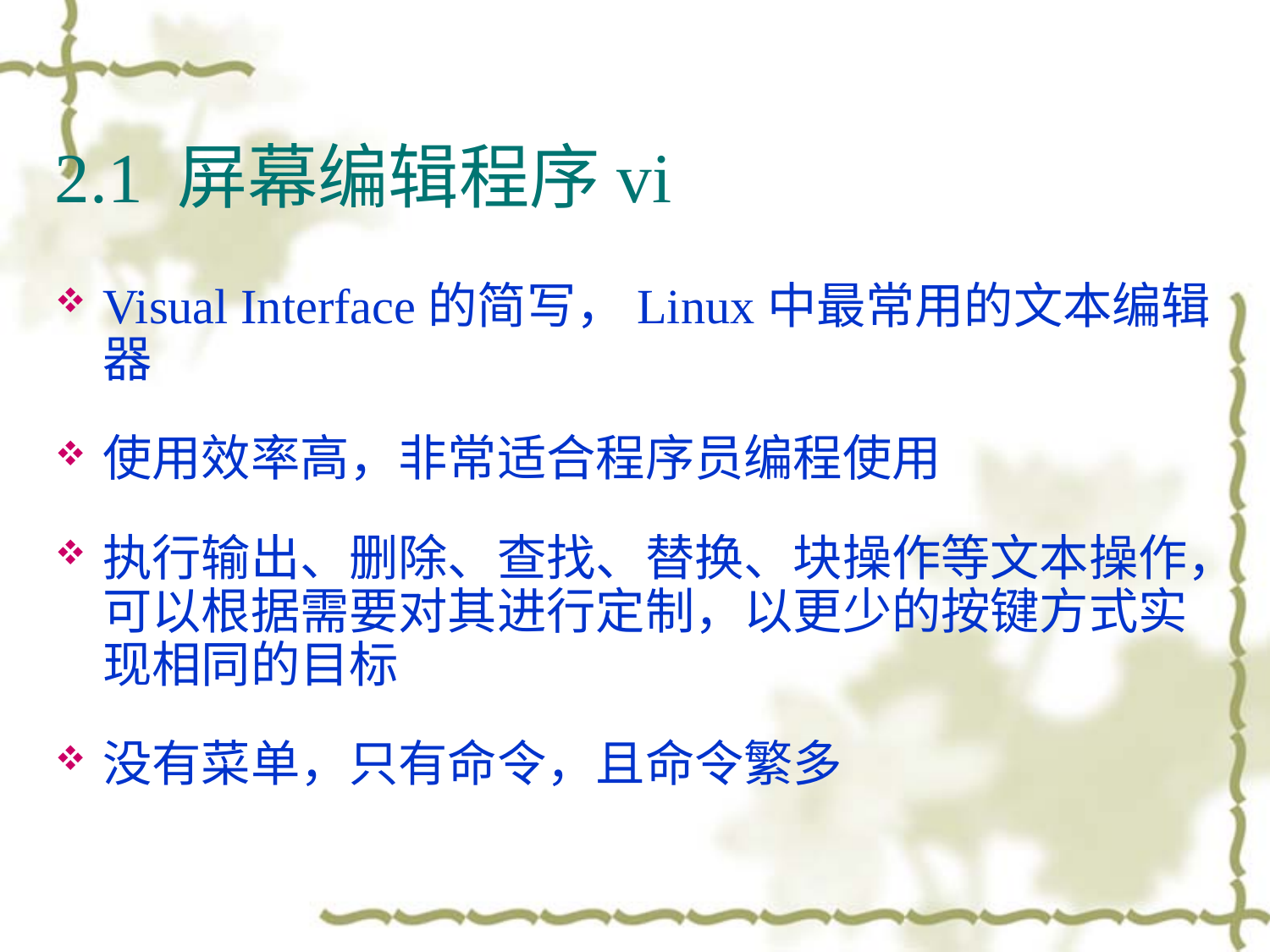

# 2.1 屏幕编辑程序vi
Visual Interface的简写，Linux中最常用的文本编辑器

使用效率高，非常适合程序员编程使用

执行输出、删除、查找、替换、块操作等文本操作，可以根据需要对其进行定制，以更少的按键方式实现相同的目标

没有菜单，只有命令，且命令繁多